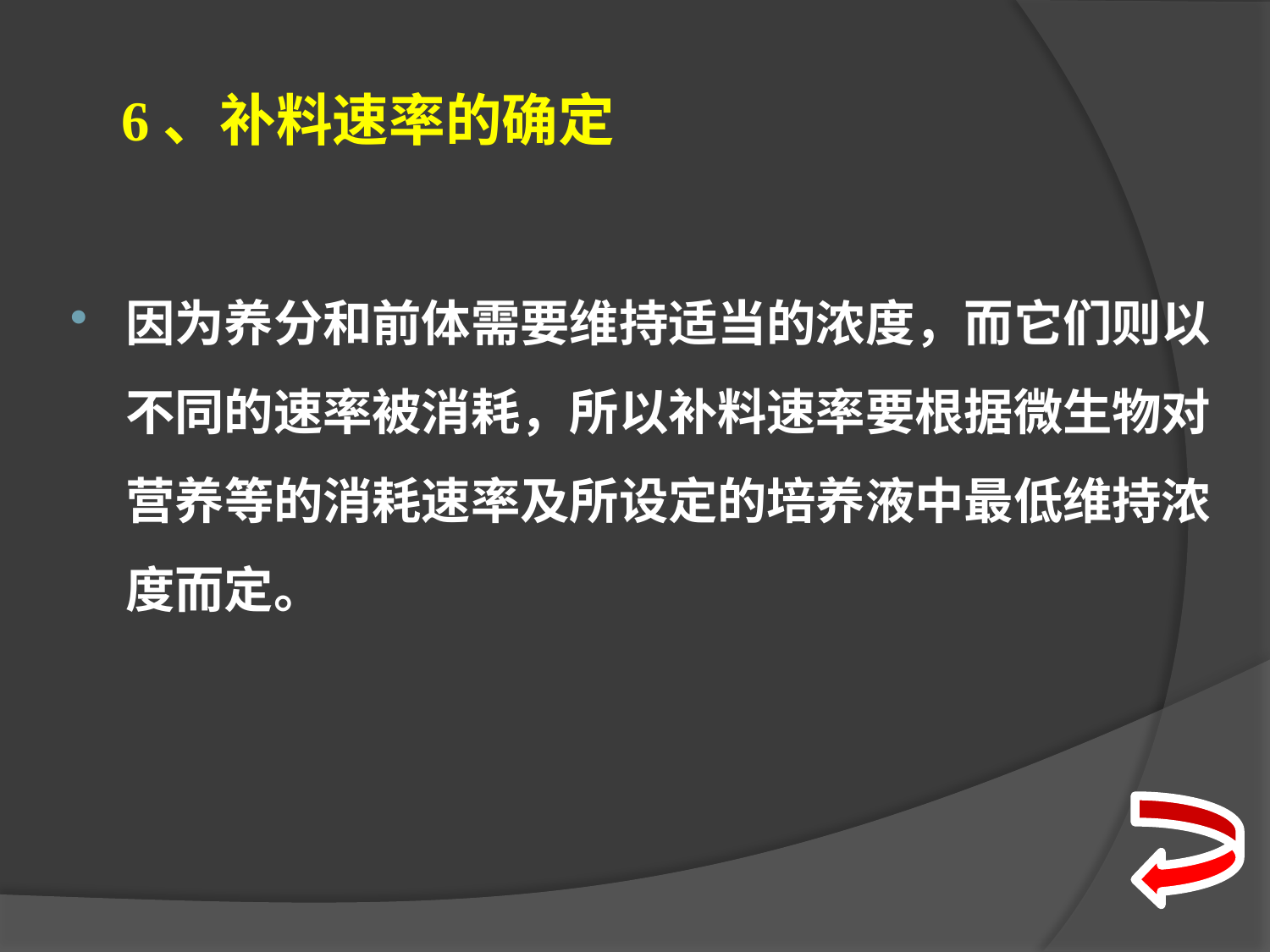

# 6、补料速率的确定
因为养分和前体需要维持适当的浓度，而它们则以不同的速率被消耗，所以补料速率要根据微生物对营养等的消耗速率及所设定的培养液中最低维持浓度而定。